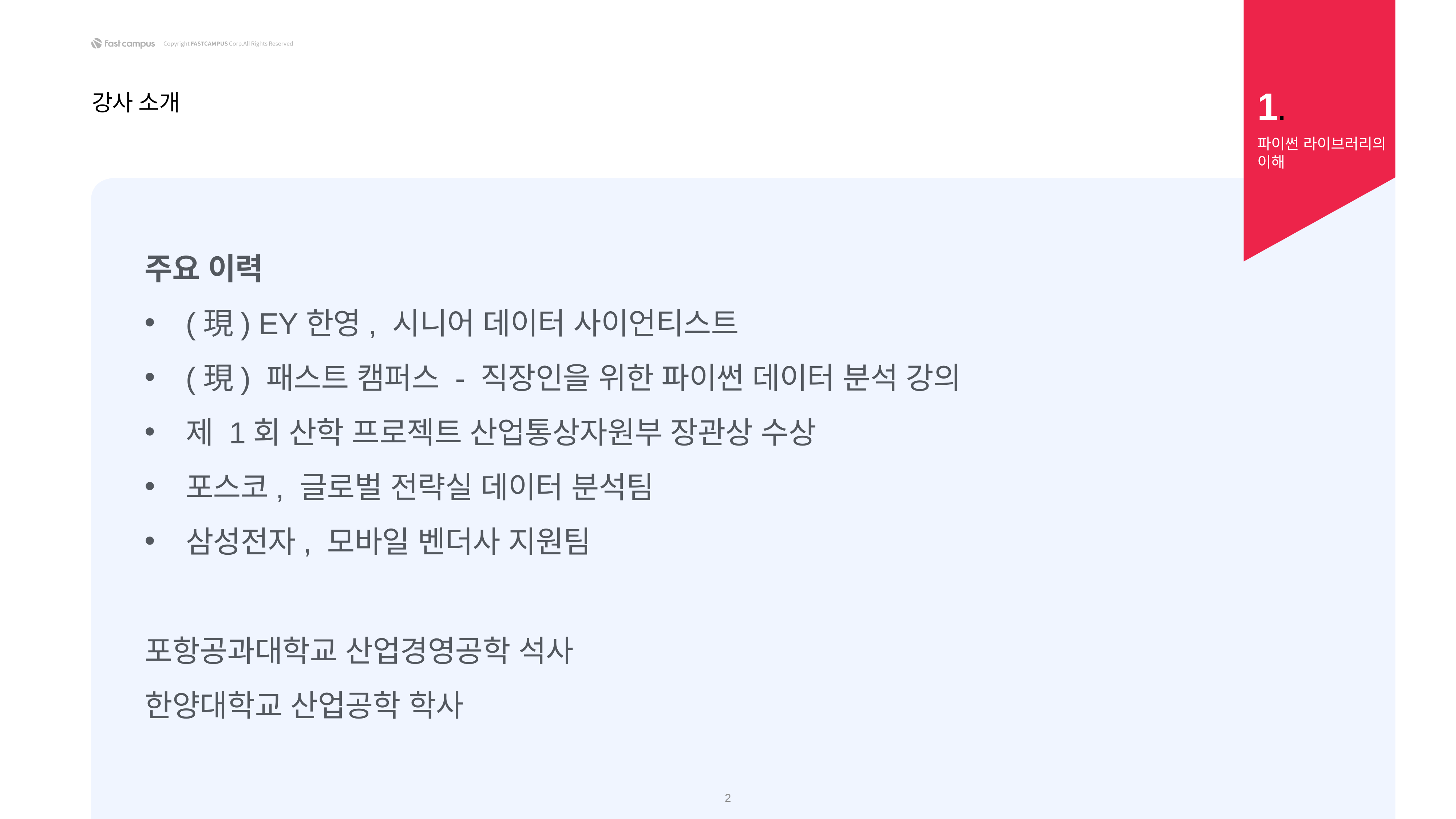

1.
강사 소개
파이썬 라이브러리의 이해
주요 이력
(現) EY한영, 시니어 데이터 사이언티스트
(現) 패스트 캠퍼스 - 직장인을 위한 파이썬 데이터 분석 강의
제 1회 산학 프로젝트 산업통상자원부 장관상 수상
포스코, 글로벌 전략실 데이터 분석팀
삼성전자, 모바일 벤더사 지원팀

포항공과대학교 산업경영공학 석사
한양대학교 산업공학 학사
2